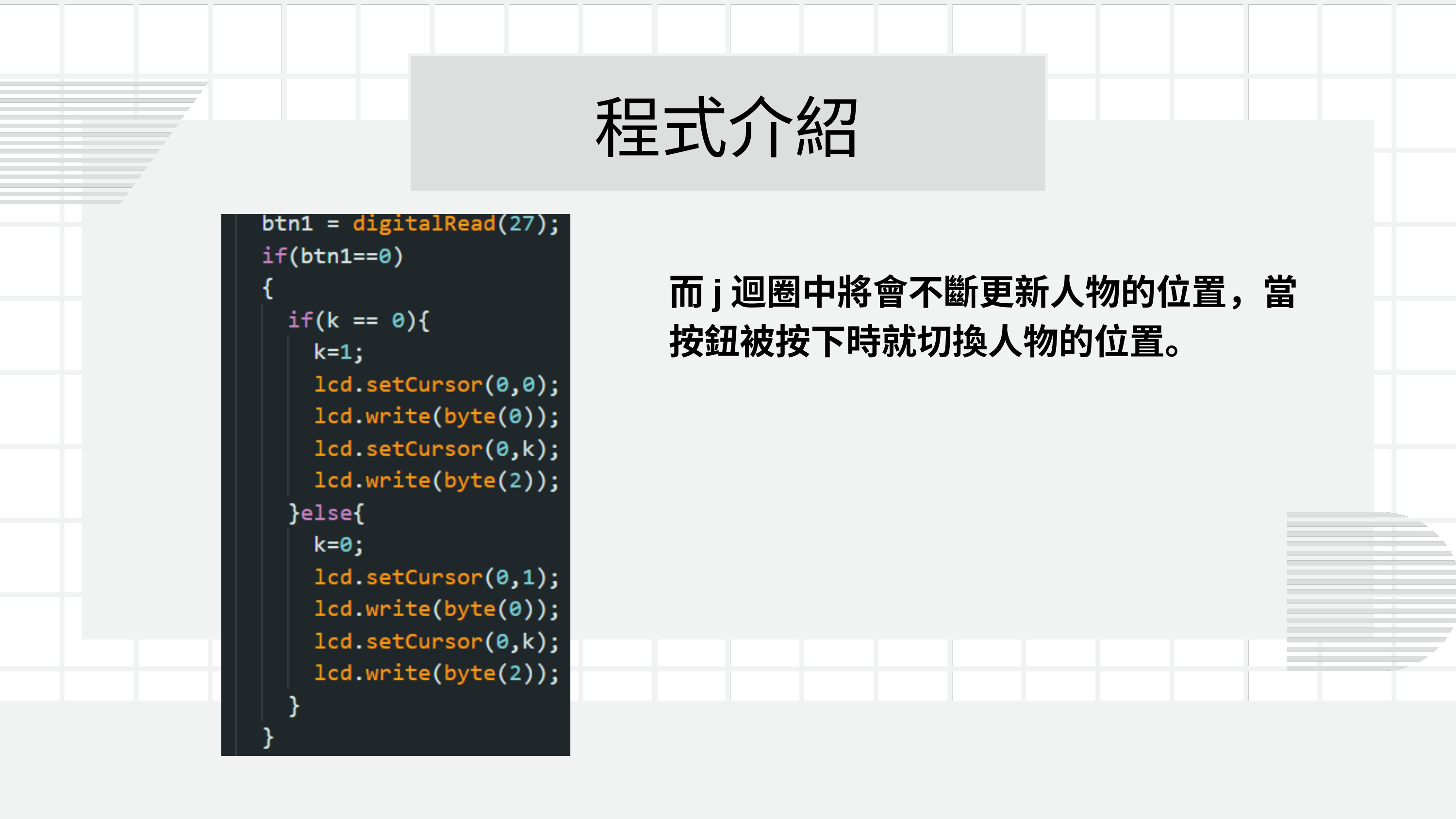

程式介紹

而j迴圈中將會不斷更新人物的位置，當按鈕被按下時就切換人物的位置。